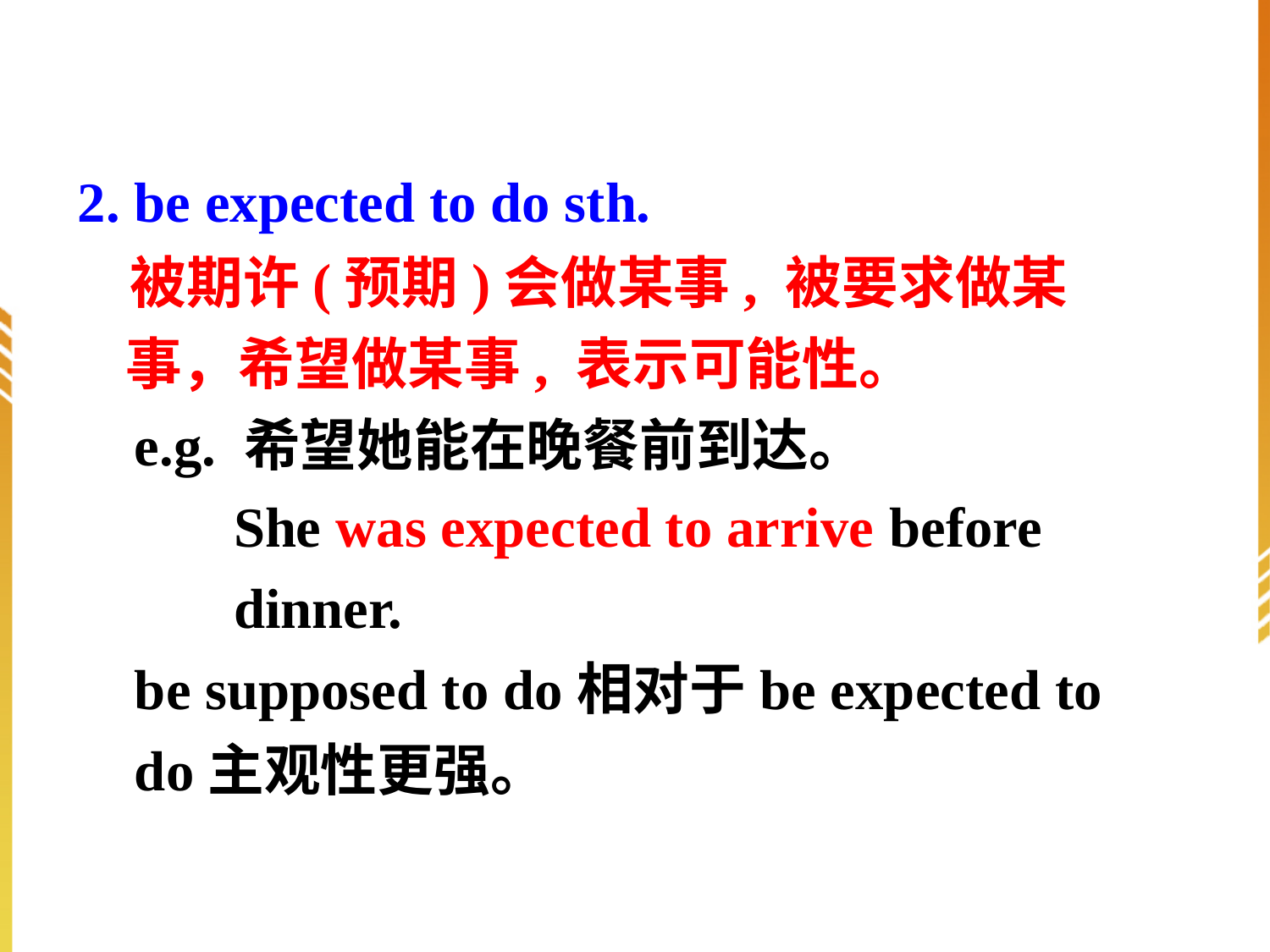

2. be expected to do sth.
   被期许(预期)会做某事, 被要求做某事，希望做某事, 表示可能性。
    e.g. 希望她能在晚餐前到达。
           She was expected to arrive before
           dinner.
    be supposed to do相对于be expected to
    do主观性更强。